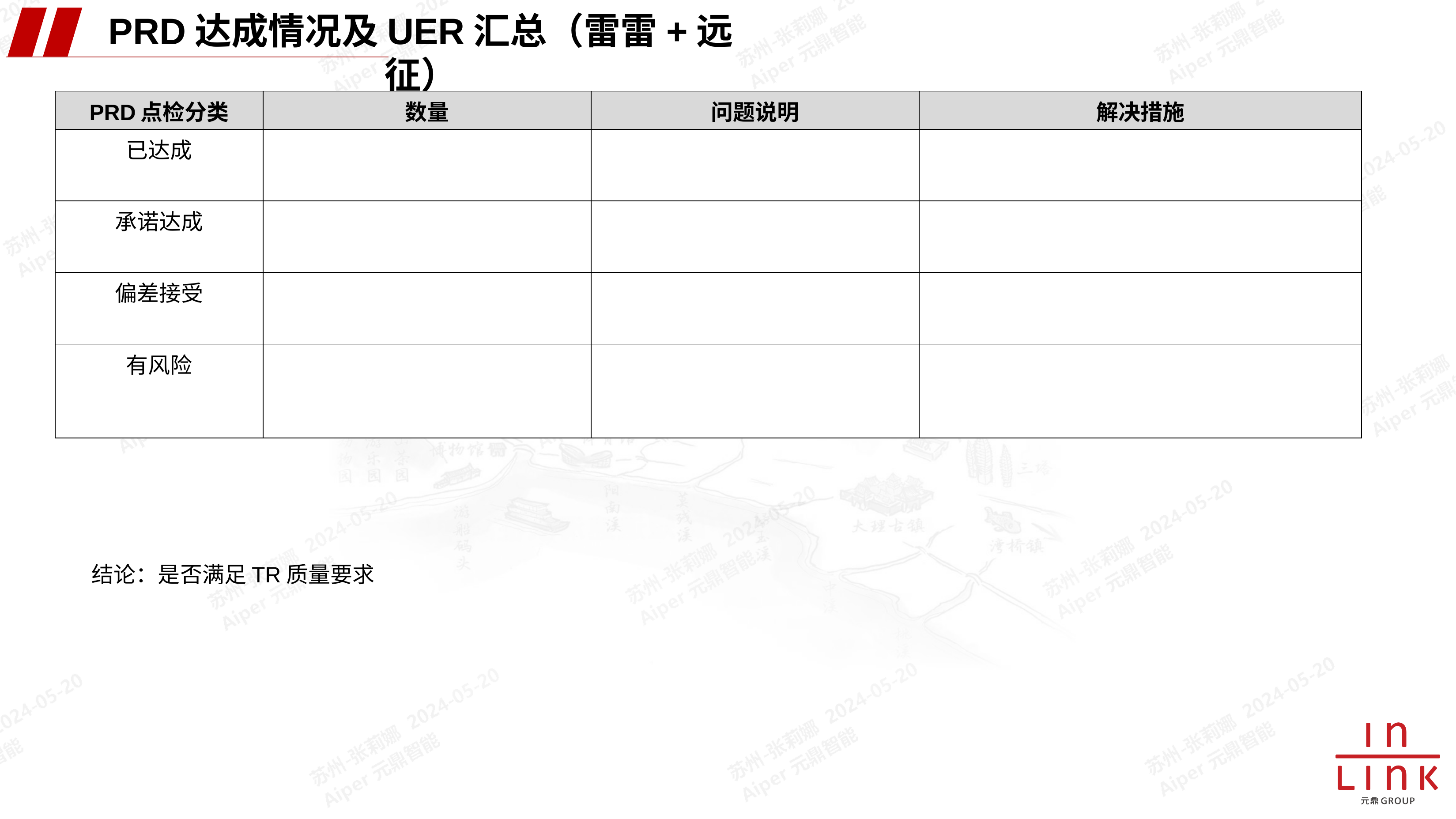

PRD达成情况及UER汇总（雷雷+远征）
| PRD点检分类 | 数量 | 问题说明 | 解决措施 |
| --- | --- | --- | --- |
| 已达成 |  |  |  |
| 承诺达成 |  |  |  |
| 偏差接受 |  |  |  |
| 有风险 |  |  |  |
结论：是否满足TR质量要求